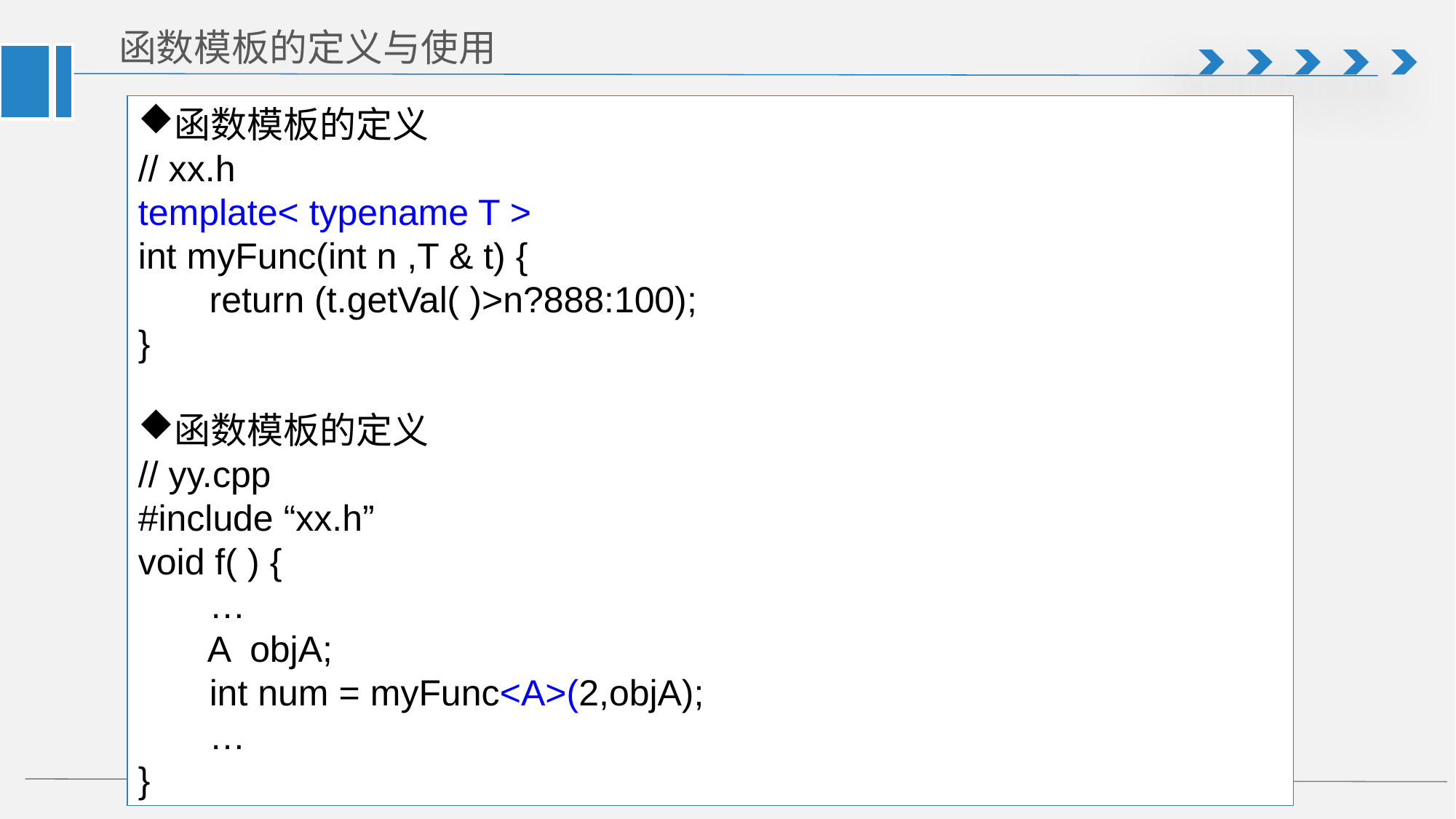

# 函数模板的定义与使用
函数模板的定义
// xx.h
template< typename T >
int myFunc(int n ,T & t) {
       return (t.getVal( )>n?888:100);
}

函数模板的定义
// yy.cpp
#include “xx.h”
void f( ) {
       …
       A  objA;
       int num = myFunc<A>(2,objA);
       …
}